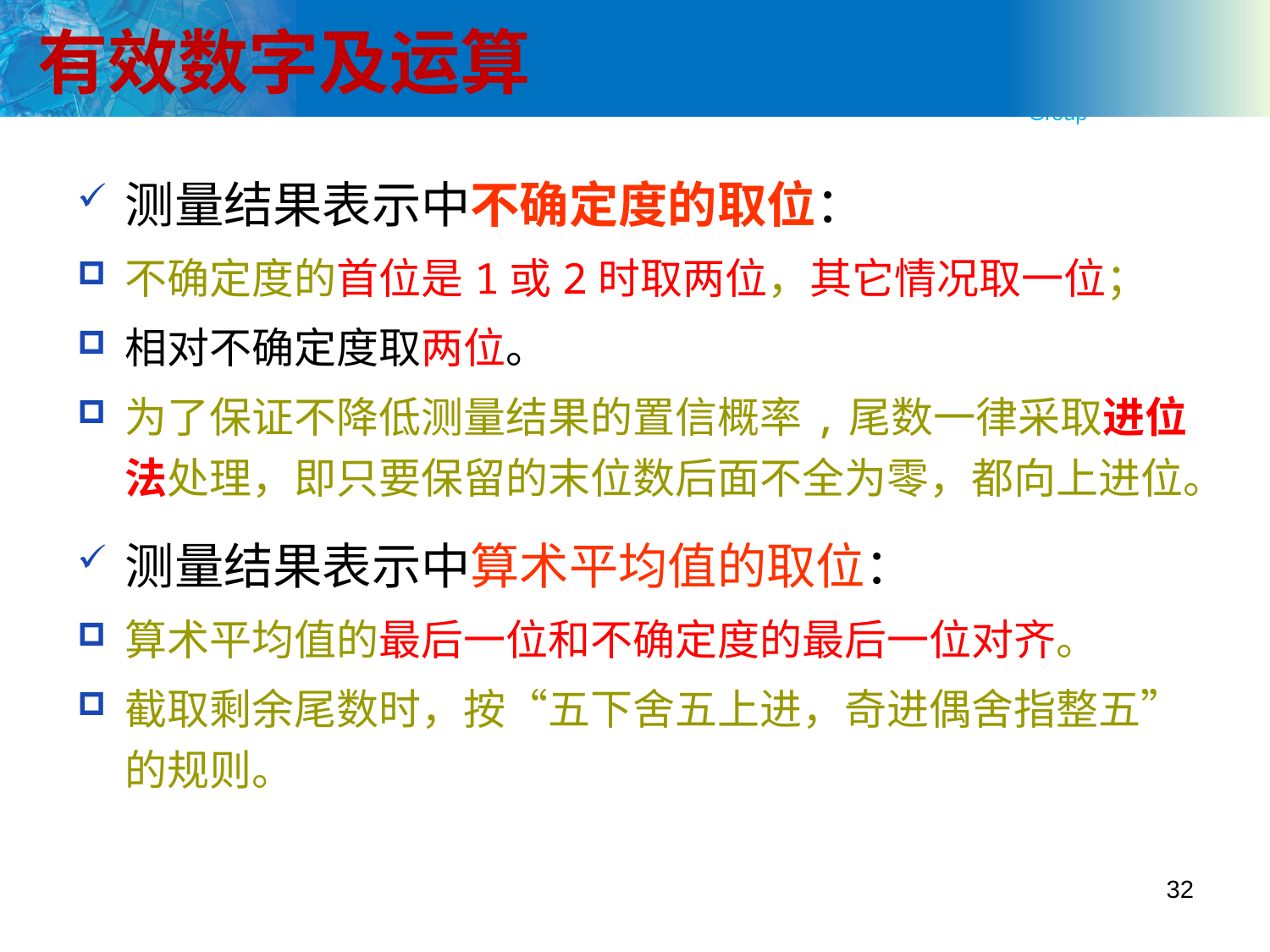

# 有效数字及运算
测量结果表示中不确定度的取位：
不确定度的首位是1或2时取两位，其它情况取一位；
相对不确定度取两位。
为了保证不降低测量结果的置信概率,尾数一律采取进位法处理，即只要保留的末位数后面不全为零，都向上进位。
测量结果表示中算术平均值的取位：
算术平均值的最后一位和不确定度的最后一位对齐。
截取剩余尾数时，按“五下舍五上进，奇进偶舍指整五”的规则。

32